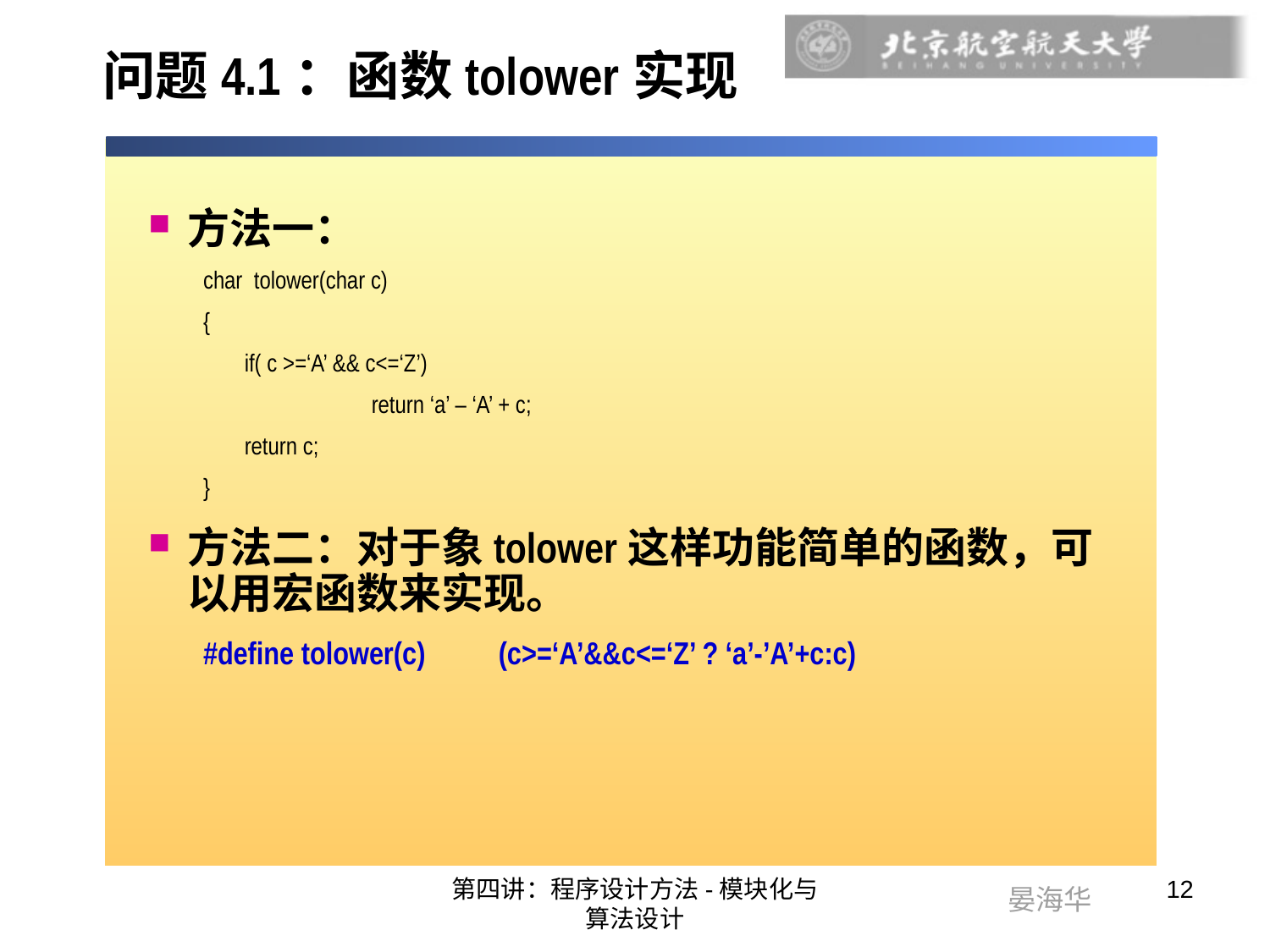

# 问题4.1：函数tolower实现
方法一：
char  tolower(char c)
{
	if( c >=‘A’ && c<=‘Z’)
		return ‘a’ – ‘A’ + c;
	return c;
}
方法二：对于象tolower这样功能简单的函数，可以用宏函数来实现。
#define tolower(c) 	(c>=‘A’&&c<=‘Z’ ? ‘a’-’A’+c:c)
第四讲：程序设计方法-模块化与算法设计
12